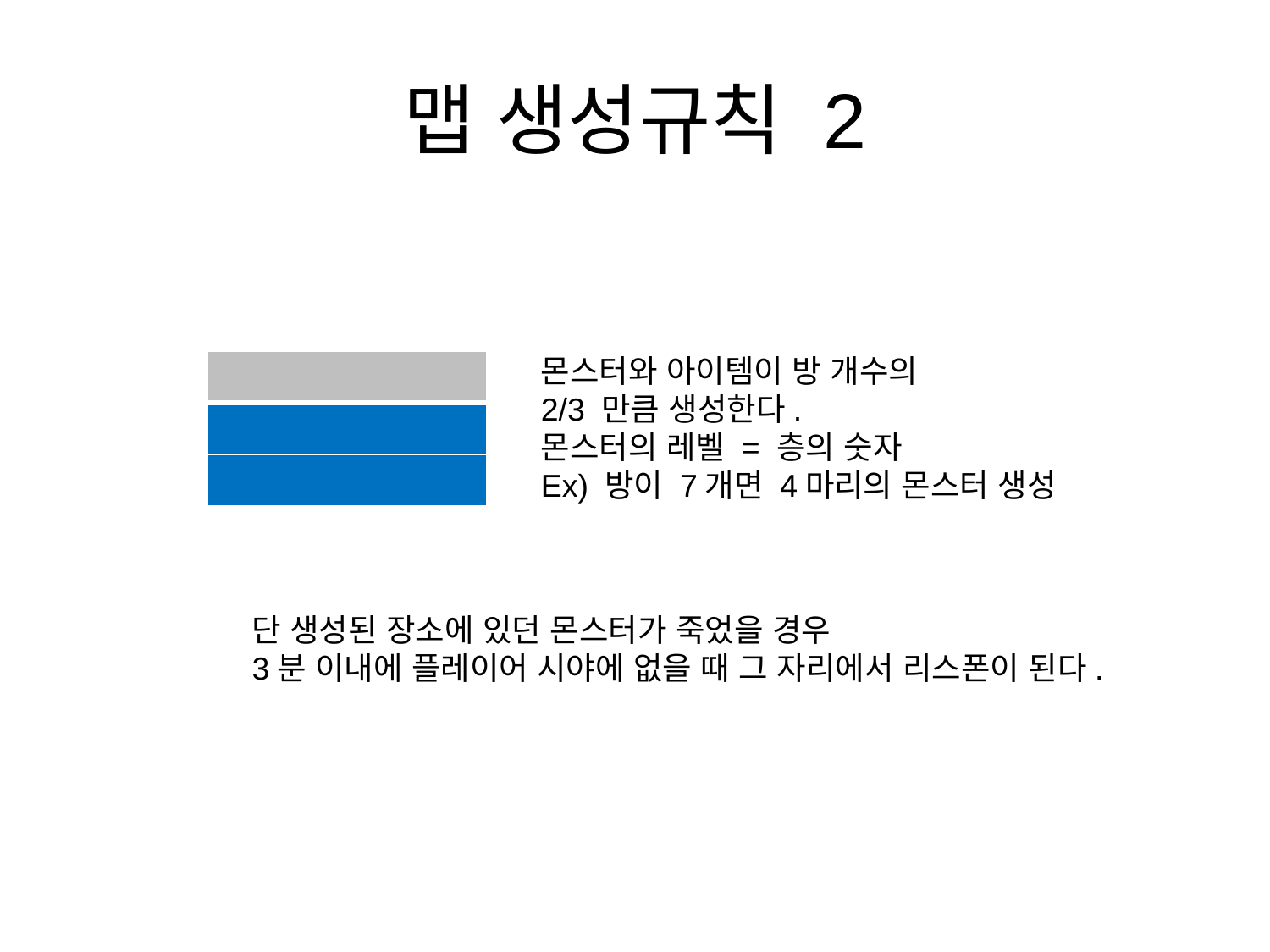

# 맵 생성규칙 2
몬스터와 아이템이 방 개수의
2/3 만큼 생성한다.
몬스터의 레벨 = 층의 숫자
Ex) 방이 7개면 4마리의 몬스터 생성
|  |
| --- |
|  |
|  |
단 생성된 장소에 있던 몬스터가 죽었을 경우
3분 이내에 플레이어 시야에 없을 때 그 자리에서 리스폰이 된다.